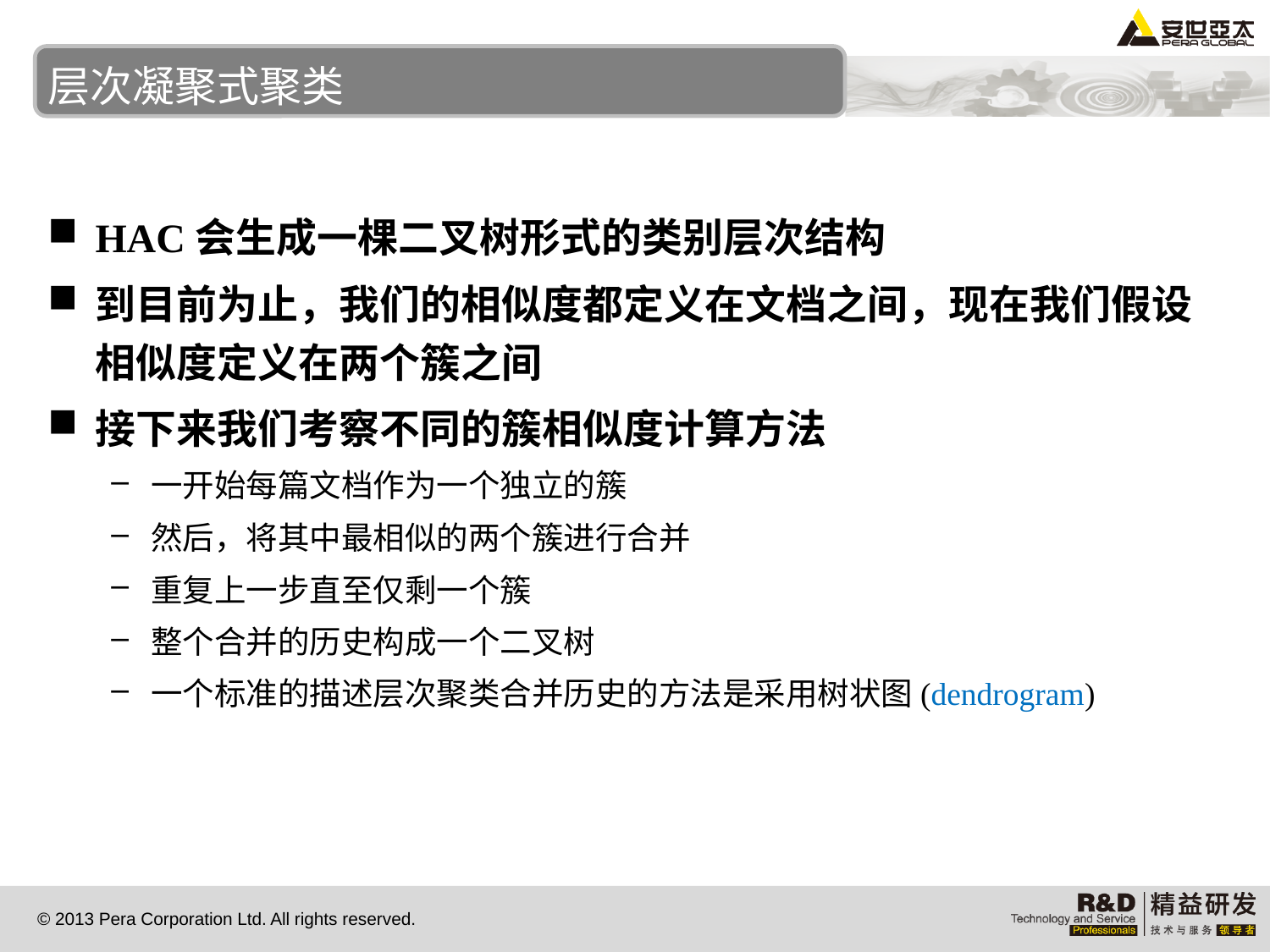

# 层次凝聚式聚类
HAC会生成一棵二叉树形式的类别层次结构
到目前为止，我们的相似度都定义在文档之间，现在我们假设相似度定义在两个簇之间
接下来我们考察不同的簇相似度计算方法
一开始每篇文档作为一个独立的簇
然后，将其中最相似的两个簇进行合并
重复上一步直至仅剩一个簇
整个合并的历史构成一个二叉树
一个标准的描述层次聚类合并历史的方法是采用树状图(dendrogram)